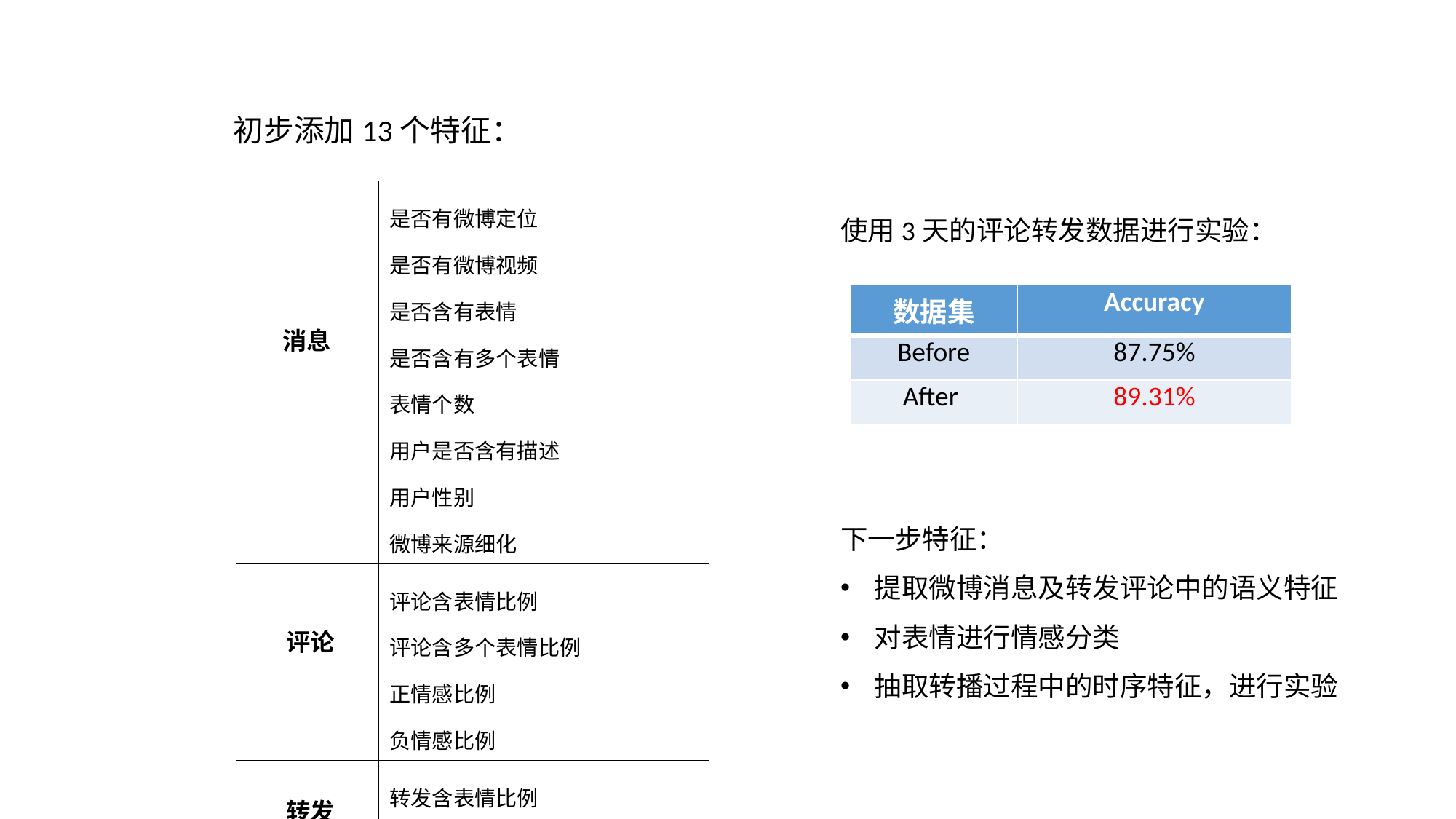

初步添加13个特征：
| 消息 | 是否有微博定位 是否有微博视频 是否含有表情 是否含有多个表情 表情个数 用户是否含有描述 用户性别 微博来源细化 |
| --- | --- |
| 评论 | 评论含表情比例 评论含多个表情比例 正情感比例 负情感比例 |
| 转发 | 转发含表情比例 转发含多个表情比例 |
使用3天的评论转发数据进行实验：

| 数据集 | Accuracy |
| --- | --- |
| Before | 87.75% |
| After | 89.31% |
下一步特征：
提取微博消息及转发评论中的语义特征
对表情进行情感分类
抽取转播过程中的时序特征，进行实验